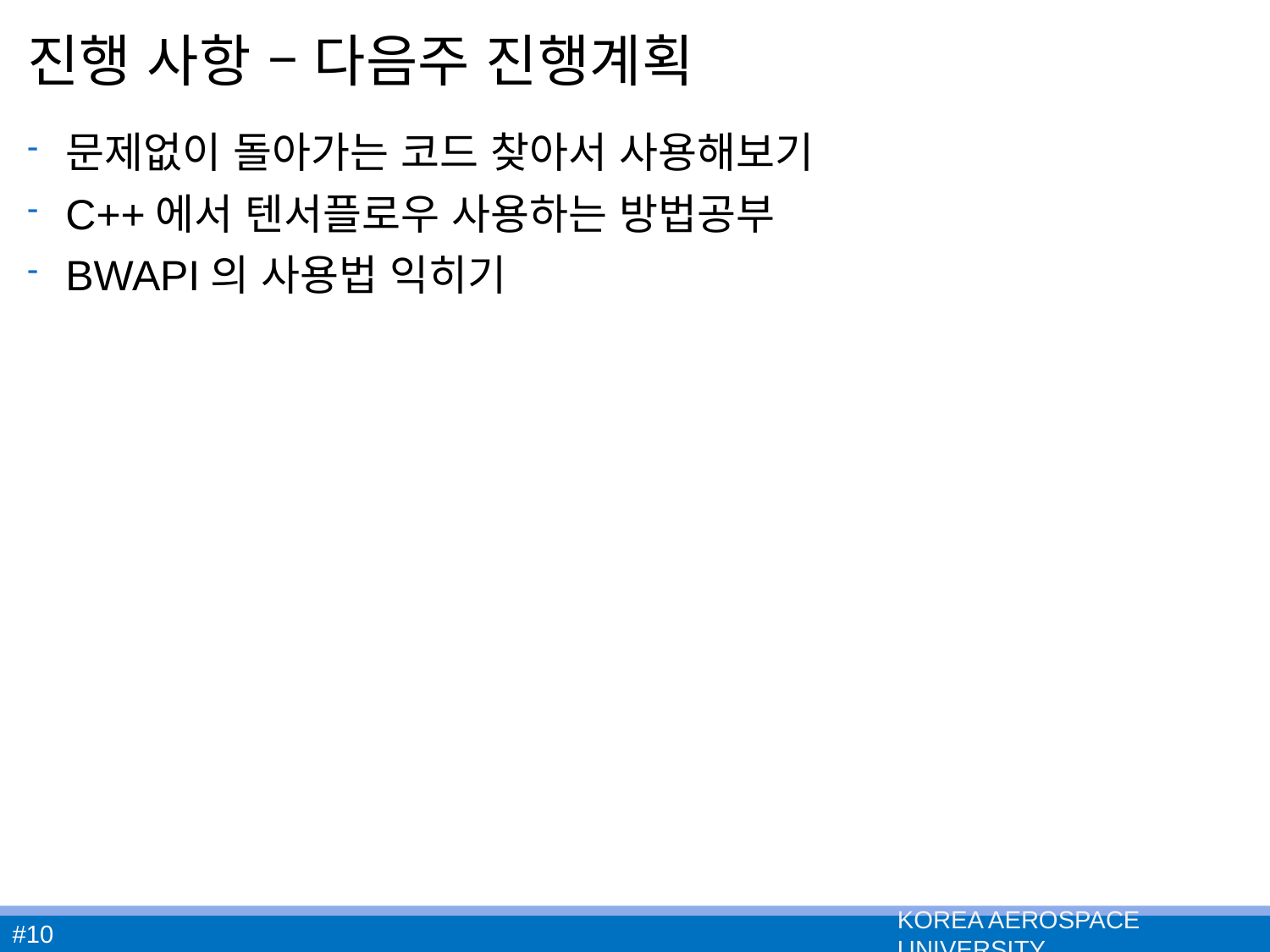

# 진행 사항 – 다음주 진행계획
문제없이 돌아가는 코드 찾아서 사용해보기
C++에서 텐서플로우 사용하는 방법공부
BWAPI의 사용법 익히기
#10